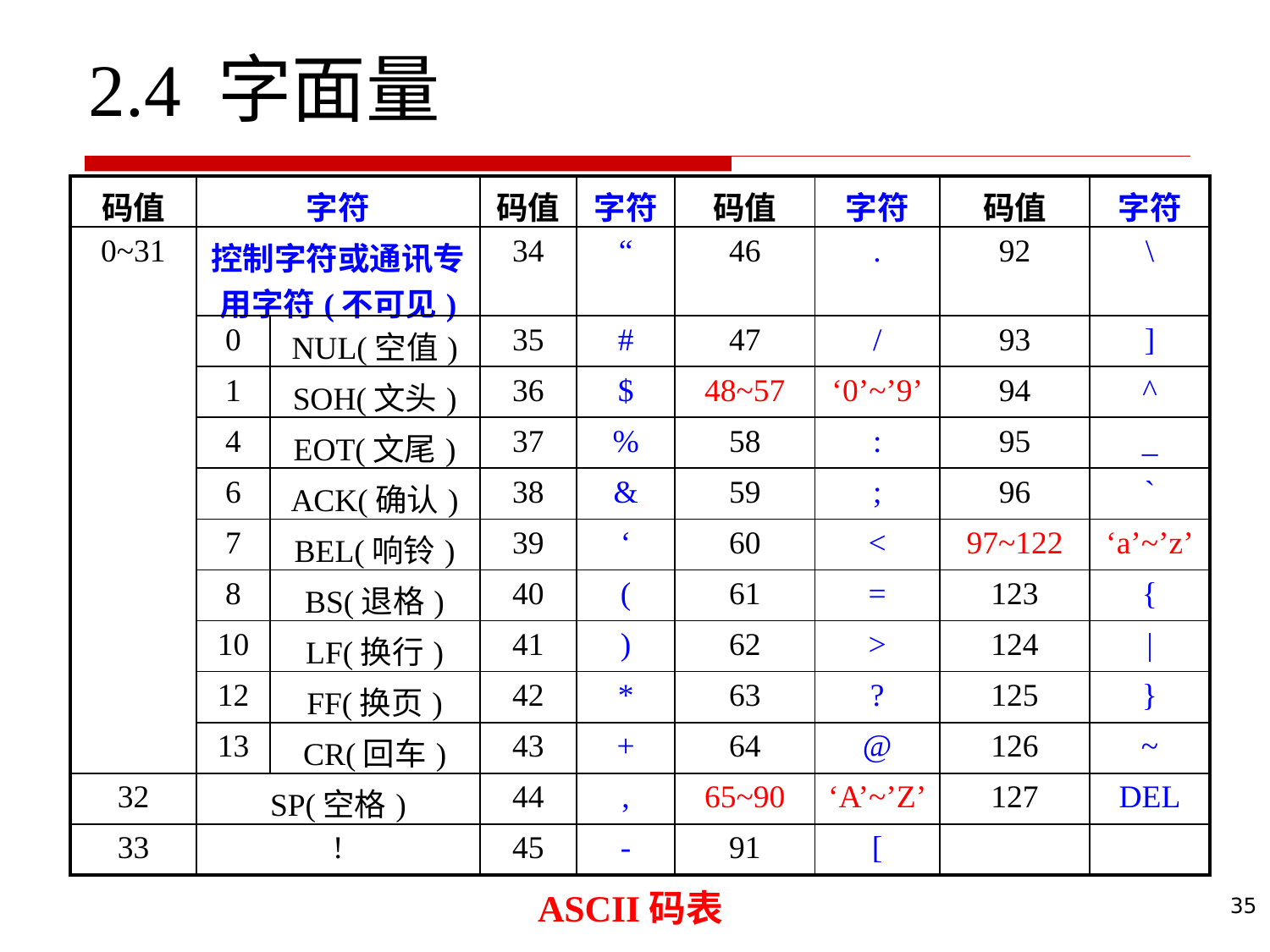

2.4 字面量
| 码值 | 字符 |  | 码值 | 字符 | 码值 | 字符 | 码值 | 字符 |
| --- | --- | --- | --- | --- | --- | --- | --- | --- |
| 0~31 | 控制字符或通讯专用字符(不可见) |  | 34 | “ | 46 | . | 92 | \ |
|  | 0 | NUL(空值) | 35 | # | 47 | / | 93 | ] |
|  | 1 | SOH(文头) | 36 | $ | 48~57 | ‘0’~’9’ | 94 | ^ |
|  | 4 | EOT(文尾) | 37 | % | 58 | : | 95 | \_ |
|  | 6 | ACK(确认) | 38 | & | 59 | ; | 96 | ` |
|  | 7 | BEL(响铃) | 39 | ‘ | 60 | < | 97~122 | ‘a’~’z’ |
|  | 8 | BS(退格) | 40 | ( | 61 | = | 123 | { |
|  | 10 | LF(换行) | 41 | ) | 62 | > | 124 | | |
|  | 12 | FF(换页) | 42 | \* | 63 | ? | 125 | } |
|  | 13 | CR(回车) | 43 | + | 64 | @ | 126 | ~ |
| 32 | SP(空格) |  | 44 | , | 65~90 | ‘A’~’Z’ | 127 | DEL |
| 33 | ! |  | 45 | - | 91 | [ |  |  |
# ASCII码表
35